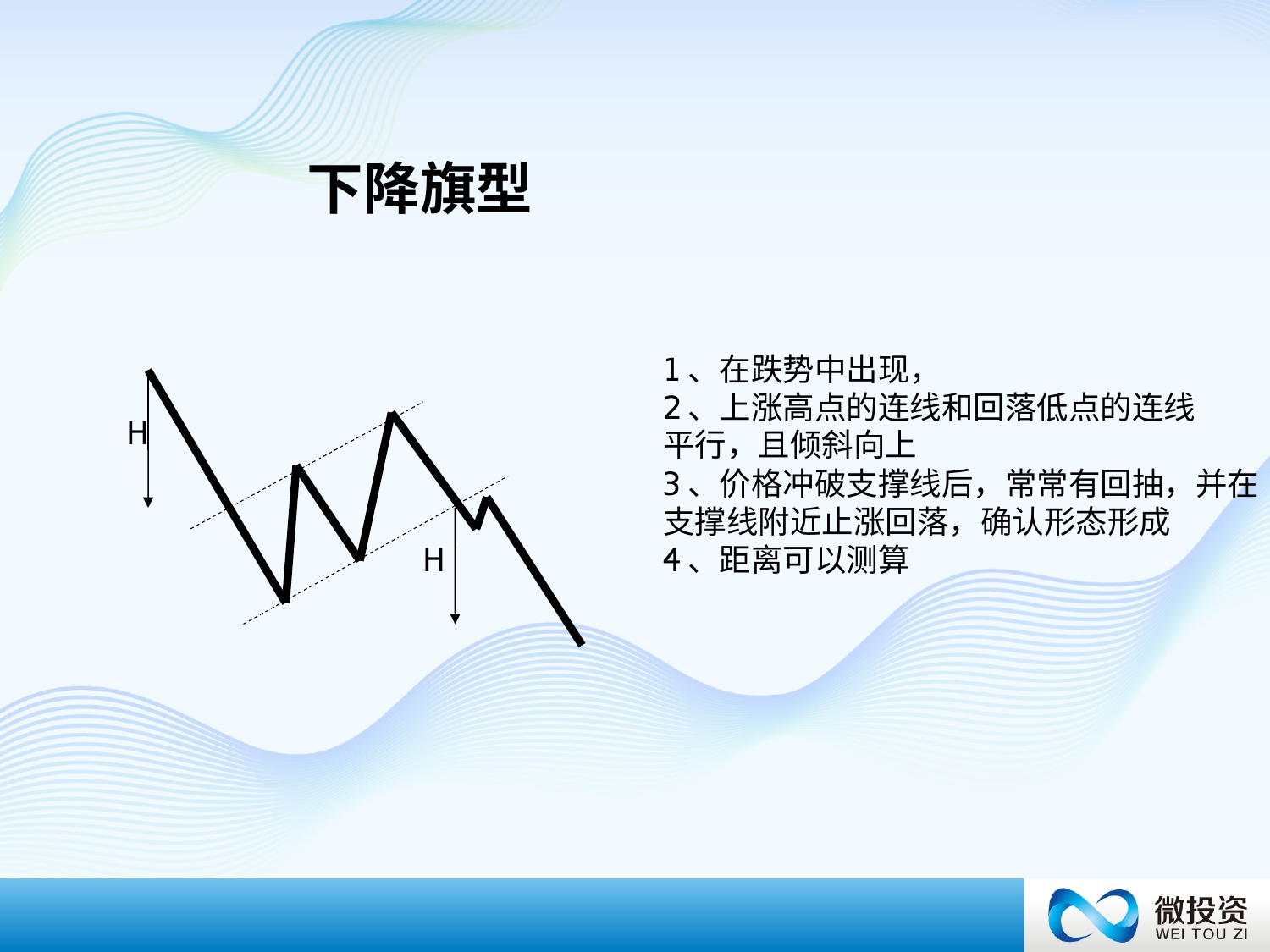

下降旗型

1、在跌势中出现，
2、上涨高点的连线和回落低点的连线
平行，且倾斜向上
3、价格冲破支撑线后，常常有回抽，并在
支撑线附近止涨回落，确认形态形成
4、距离可以测算

H

H